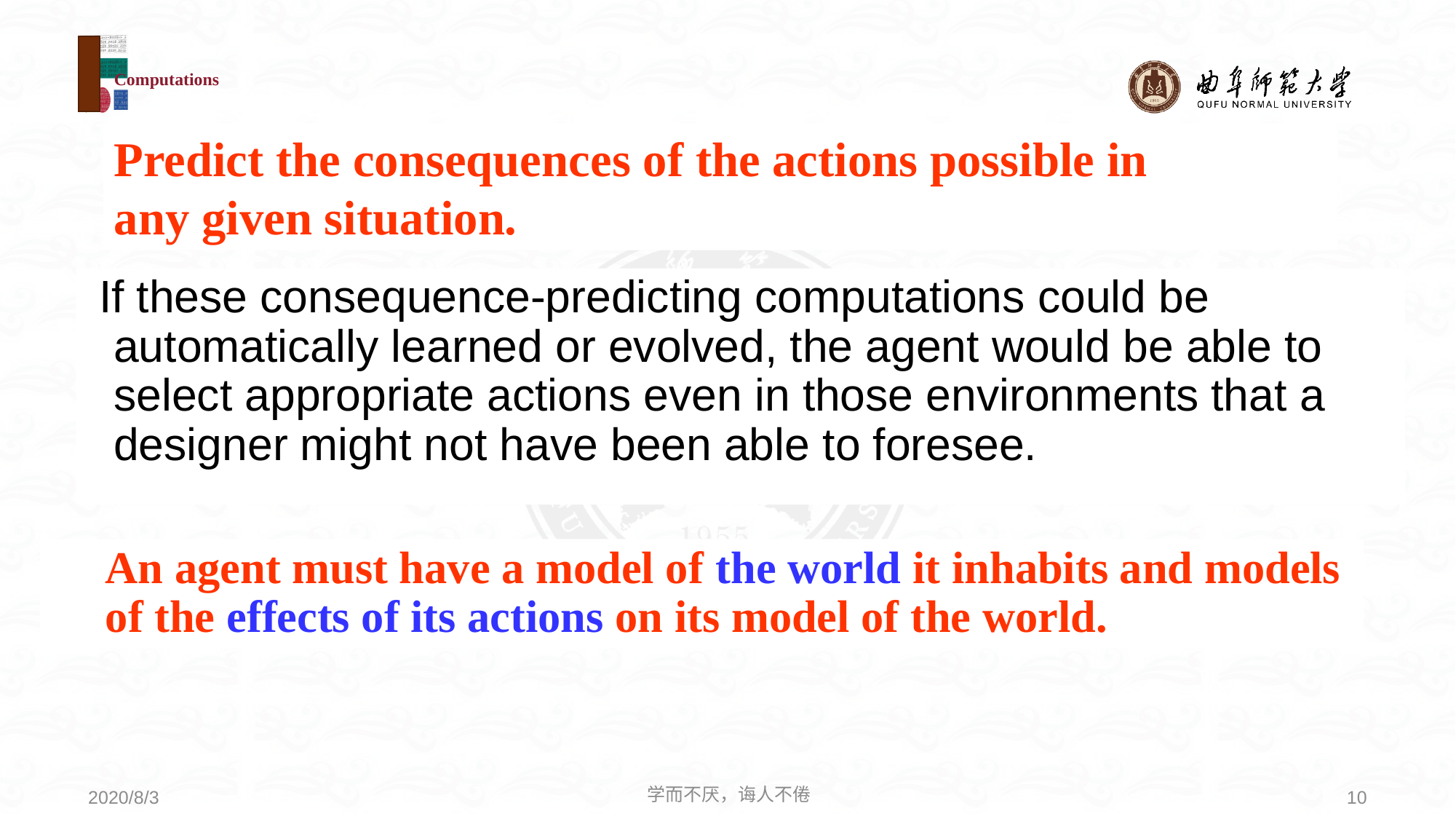

# Computations
Predict the consequences of the actions possible in
any given situation.
 If these consequence-predicting computations could be automatically learned or evolved, the agent would be able to select appropriate actions even in those environments that a designer might not have been able to foresee.
An agent must have a model of the world it inhabits and models of the effects of its actions on its model of the world.
学而不厌，诲人不倦
10
2020/8/3